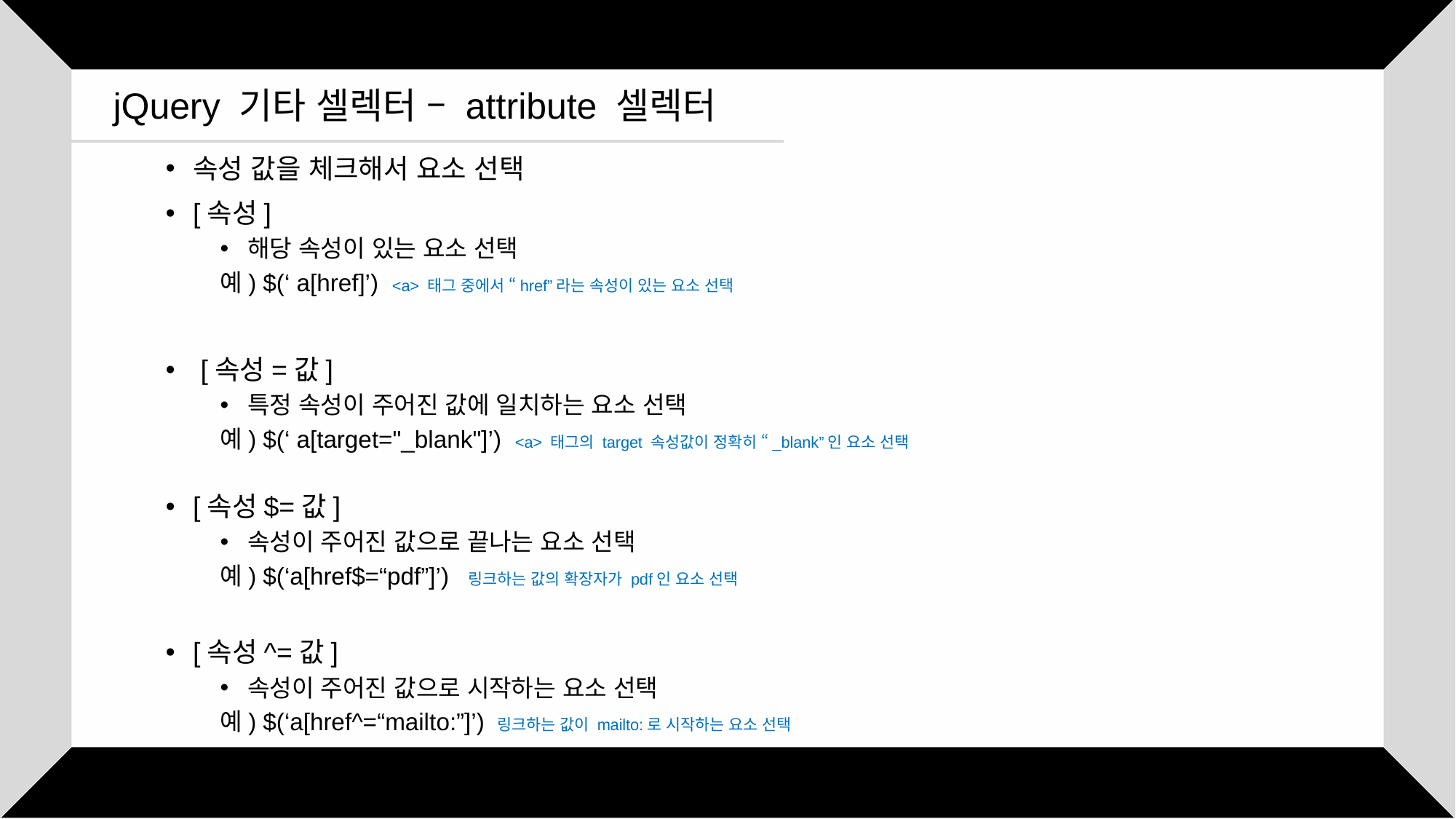

jQuery 기타 셀렉터 – attribute 셀렉터
속성 값을 체크해서 요소 선택
[속성]
해당 속성이 있는 요소 선택
예) $(‘ a[href]’)  <a> 태그 중에서 “href”라는 속성이 있는 요소 선택

 [속성=값]
특정 속성이 주어진 값에 일치하는 요소 선택
예) $(‘ a[target="_blank"]’)  <a> 태그의 target 속성값이 정확히 “_blank”인 요소 선택

[속성$=값]
속성이 주어진 값으로 끝나는 요소 선택
예) $(‘a[href$=“pdf”]’)  링크하는 값의 확장자가 pdf인 요소 선택

[속성^=값]
속성이 주어진 값으로 시작하는 요소 선택
예) $(‘a[href^=“mailto:”]’) 링크하는 값이 mailto:로 시작하는 요소 선택